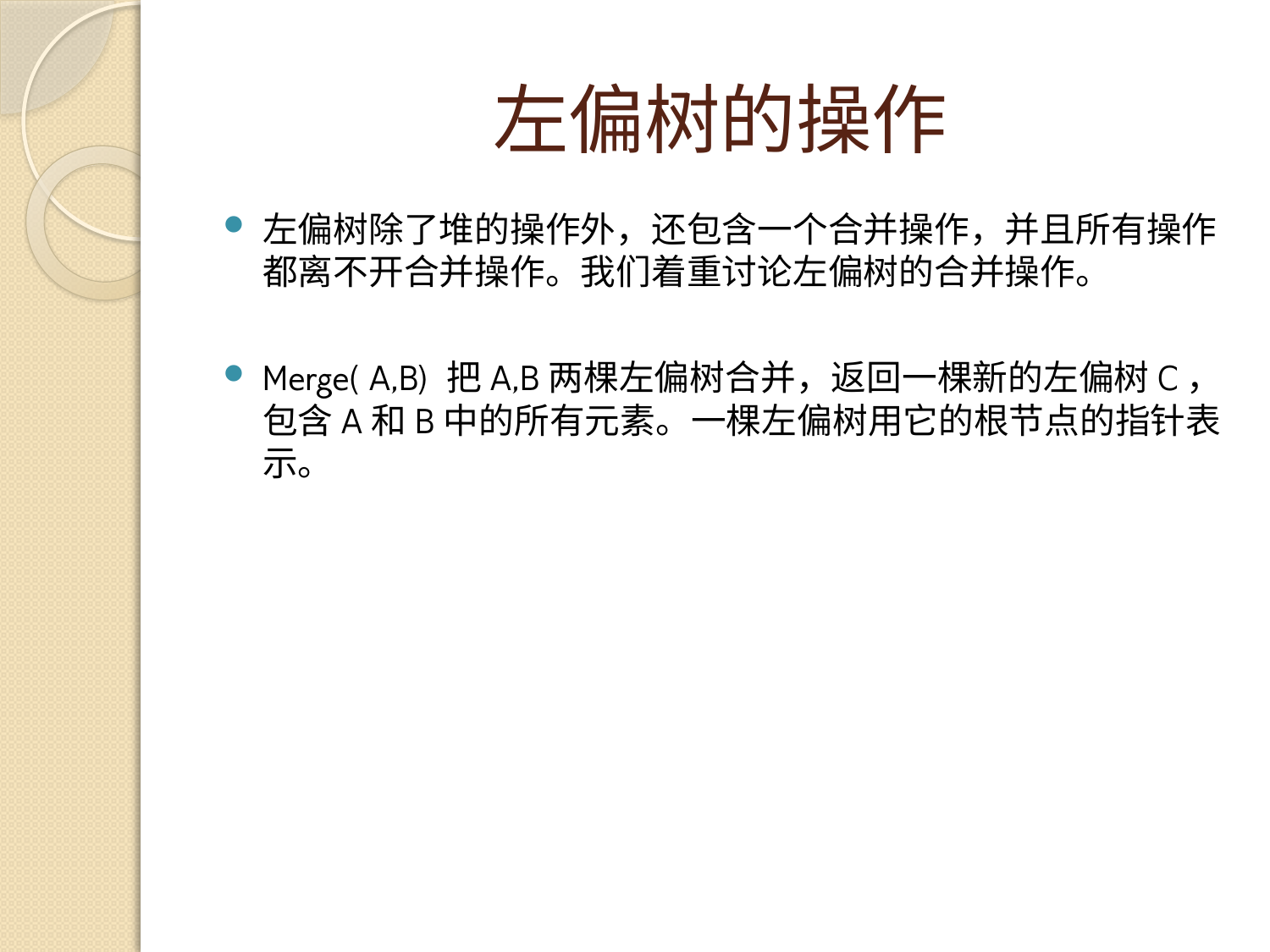

# 左偏树的操作
左偏树除了堆的操作外，还包含一个合并操作，并且所有操作都离不开合并操作。我们着重讨论左偏树的合并操作。

Merge( A,B) 把A,B两棵左偏树合并，返回一棵新的左偏树C，包含A和B中的所有元素。一棵左偏树用它的根节点的指针表示。